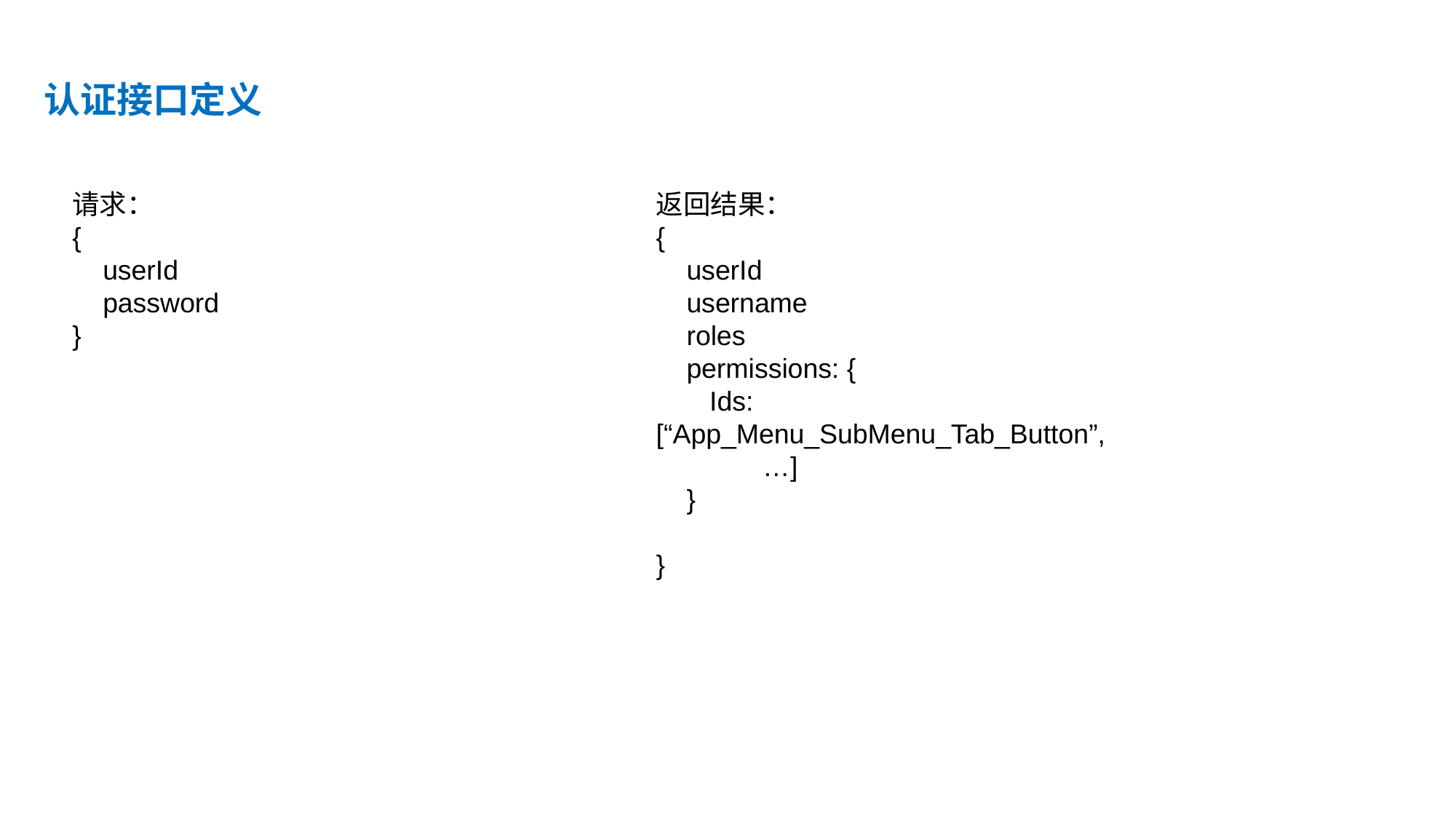

# 认证接口定义
返回结果：
{
    userId
    username
    roles
    permissions: {
       Ids: [“App_Menu_SubMenu_Tab_Button”,
              …]
    }

}
请求：
{
    userId
    password
}